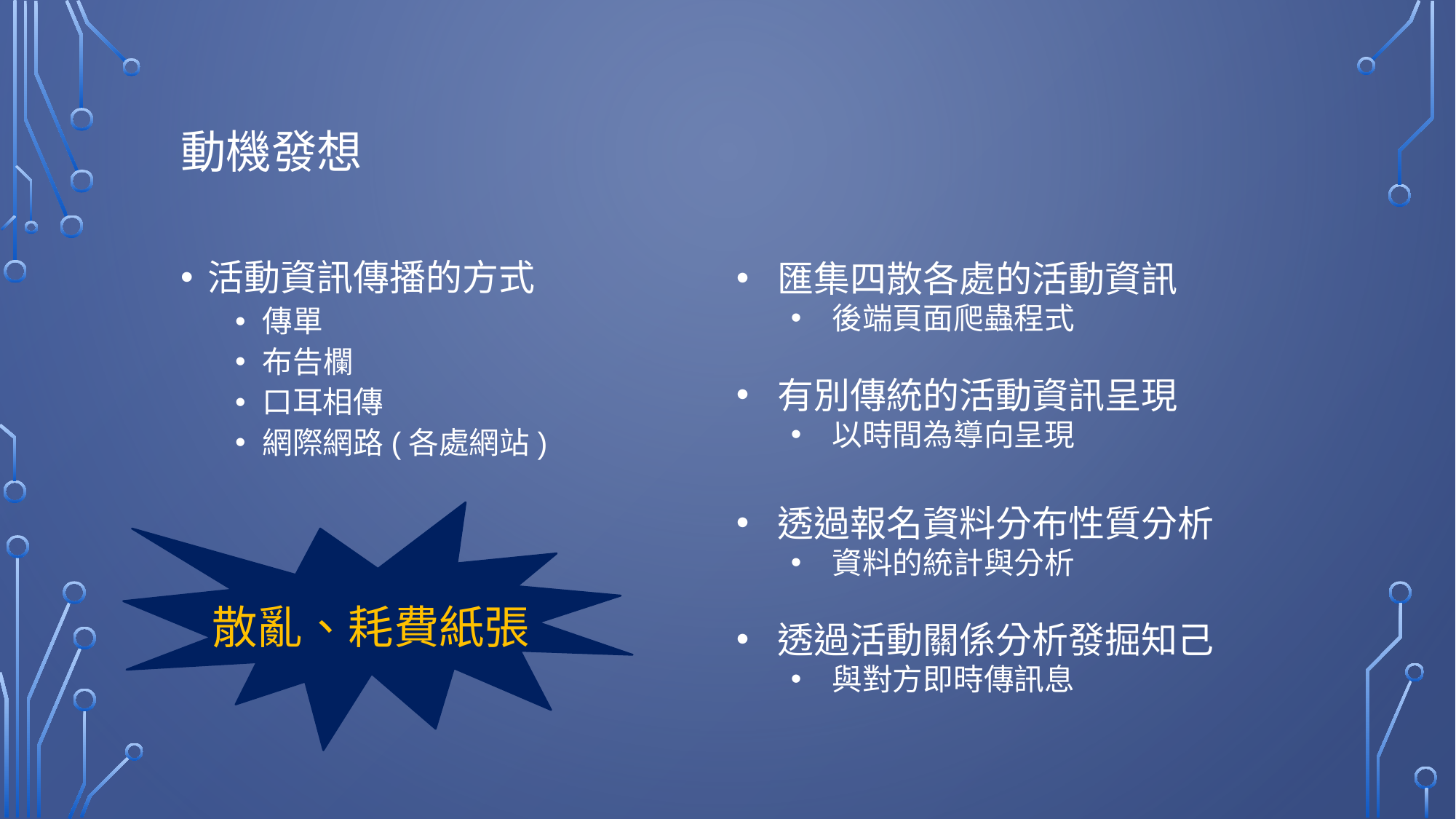

動機發想
匯集四散各處的活動資訊
後端頁面爬蟲程式

有別傳統的活動資訊呈現
以時間為導向呈現

透過報名資料分布性質分析
資料的統計與分析

透過活動關係分析發掘知己
與對方即時傳訊息

活動資訊傳播的方式
傳單
布告欄
口耳相傳
網際網路(各處網站)

散亂、耗費紙張